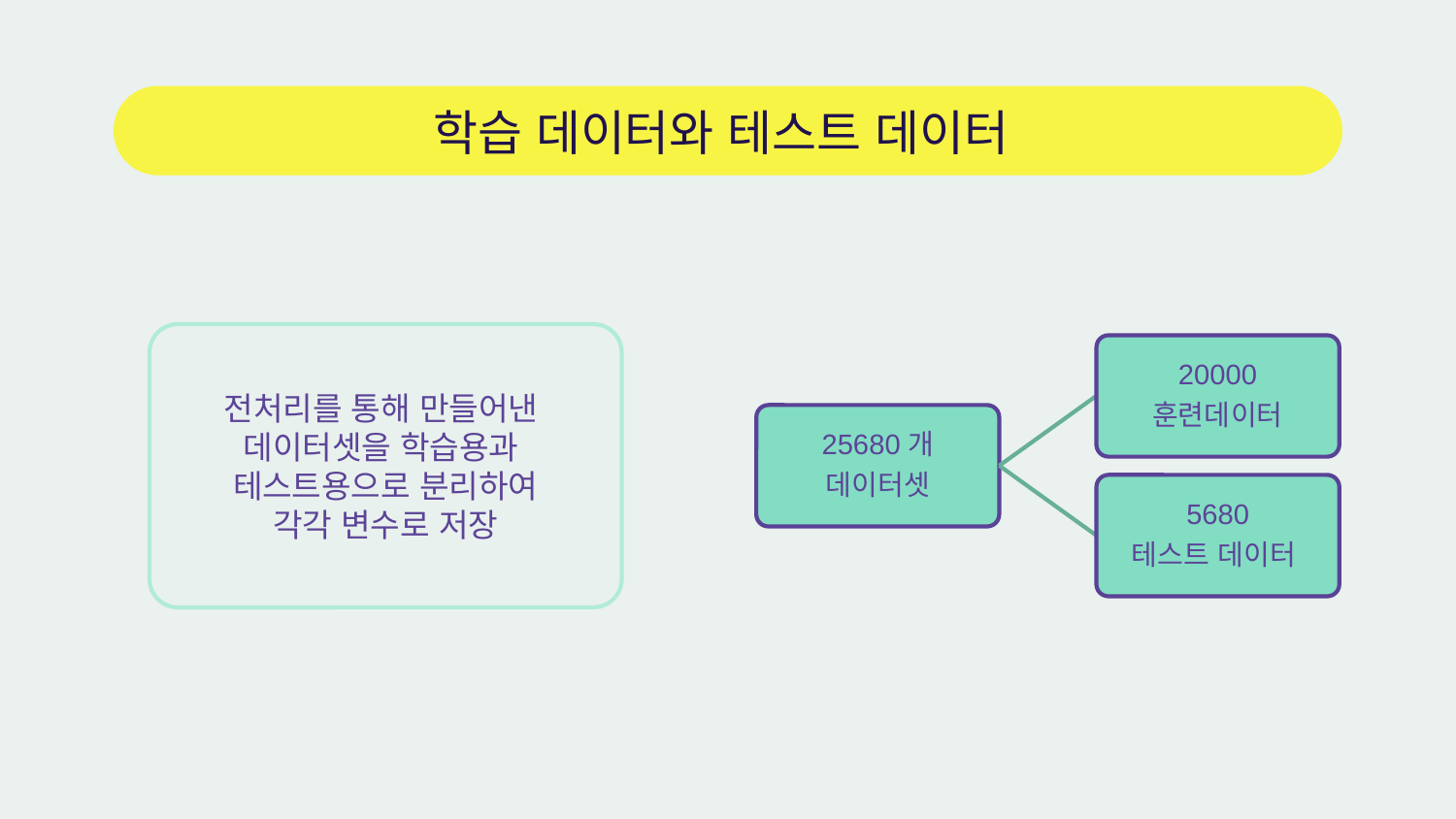

# 학습 데이터와 테스트 데이터

전처리를 통해 만들어낸
데이터셋을 학습용과
테스트용으로 분리하여
각각 변수로 저장

20000
훈련데이터

25680개
데이터셋

5680
테스트 데이터